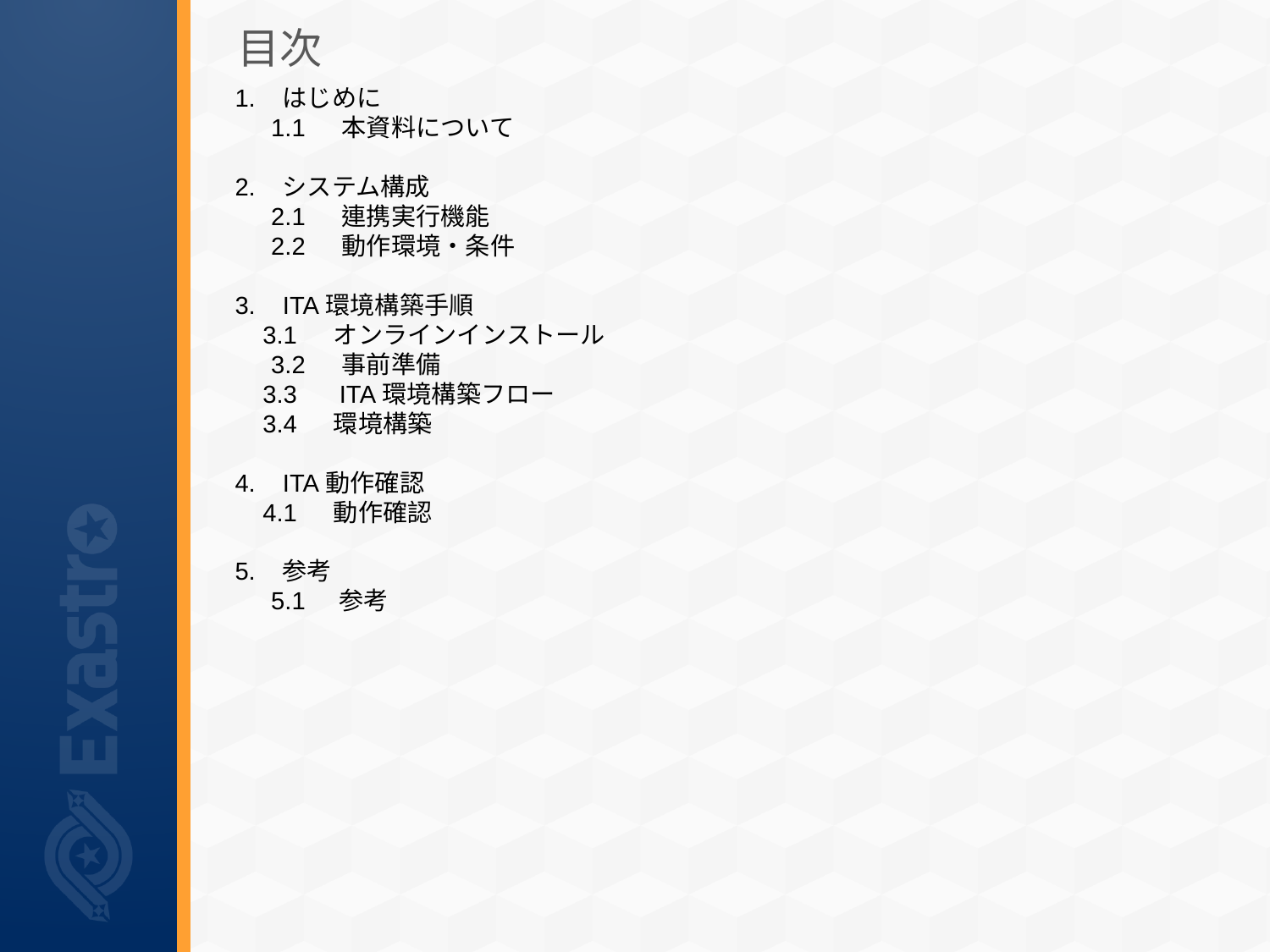

# 目次
はじめに
　 1.1　 本資料について

システム構成
　 2.1　 連携実行機能
　 2.2　 動作環境・条件

ITA環境構築手順
    3.1　 オンラインインストール
　 3.2　 事前準備
    3.3　 ITA環境構築フロー
    3.4　 環境構築

ITA動作確認
    4.1　 動作確認

参考
　 5.1    参考